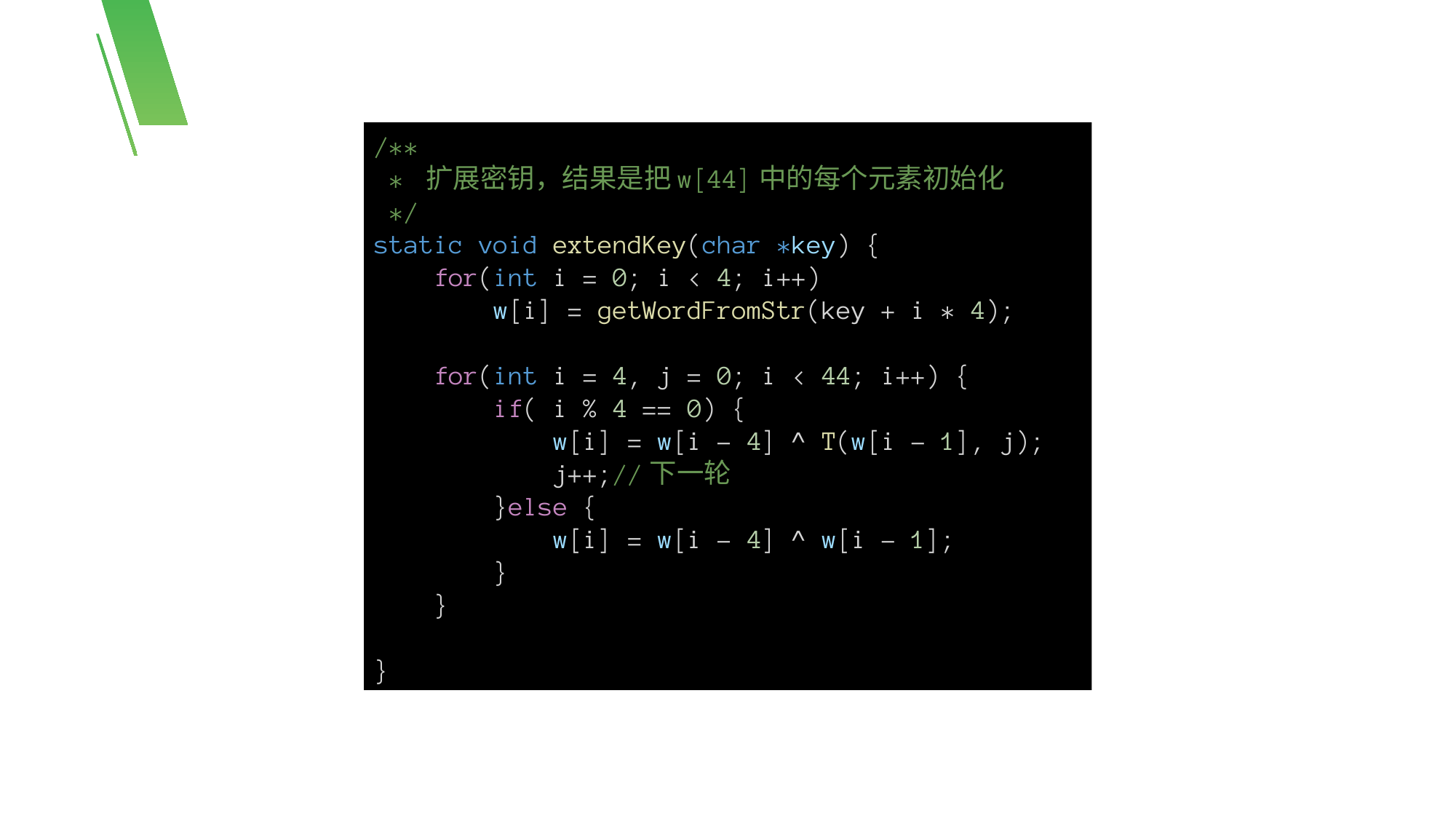

/**
 * 扩展密钥，结果是把w[44]中的每个元素初始化
 */
static void extendKey(char *key) {
    for(int i = 0; i < 4; i++)
        w[i] = getWordFromStr(key + i * 4);
    for(int i = 4, j = 0; i < 44; i++) {
        if( i % 4 == 0) {
            w[i] = w[i - 4] ^ T(w[i - 1], j);
            j++;//下一轮
        }else {
            w[i] = w[i - 4] ^ w[i - 1];
        }
    }
}